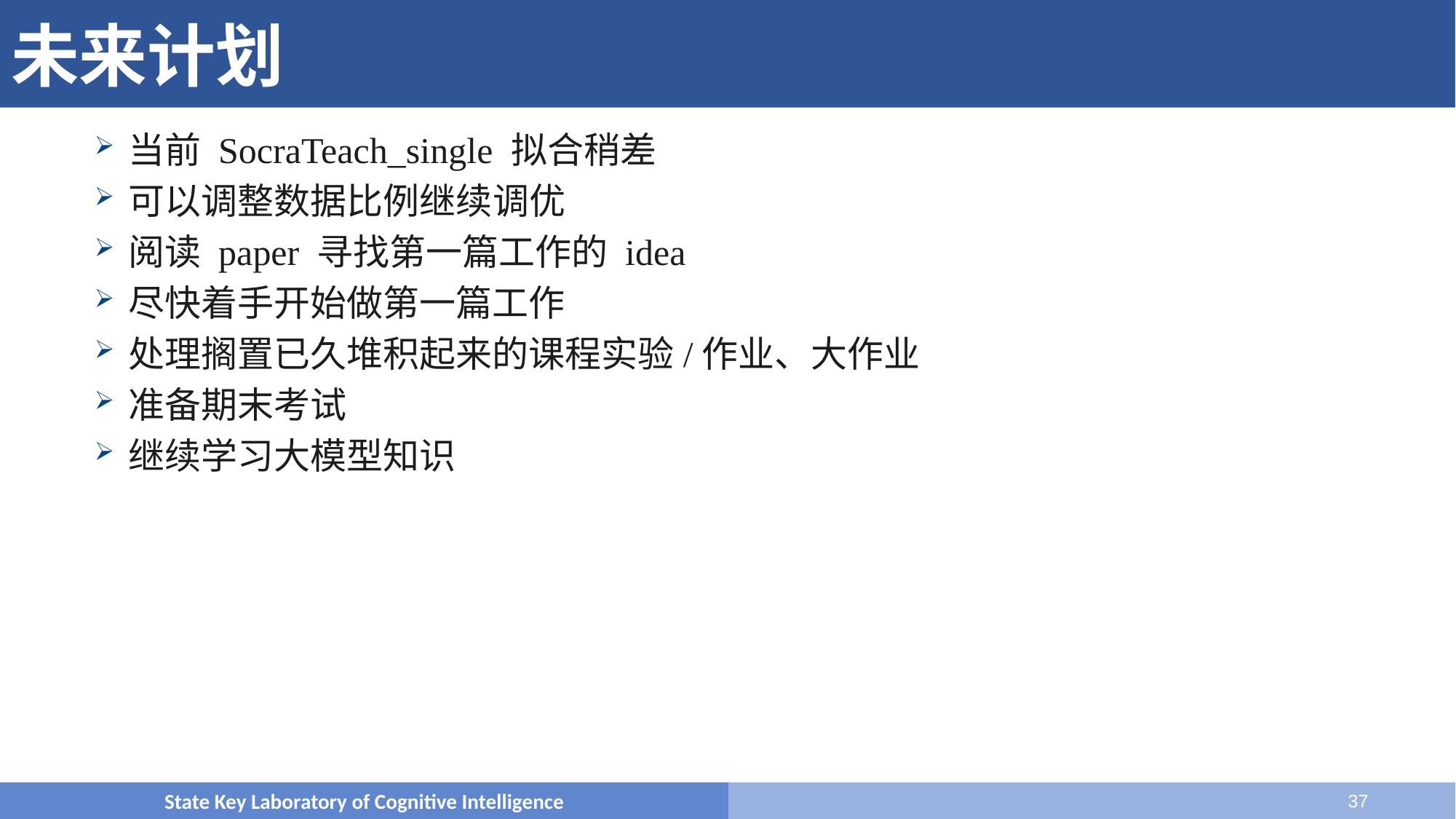

# 未来计划
当前 SocraTeach_single 拟合稍差
可以调整数据比例继续调优
阅读 paper 寻找第一篇工作的 idea
尽快着手开始做第一篇工作
处理搁置已久堆积起来的课程实验/作业、大作业
准备期末考试
继续学习大模型知识
State Key Laboratory of Cognitive Intelligence
37